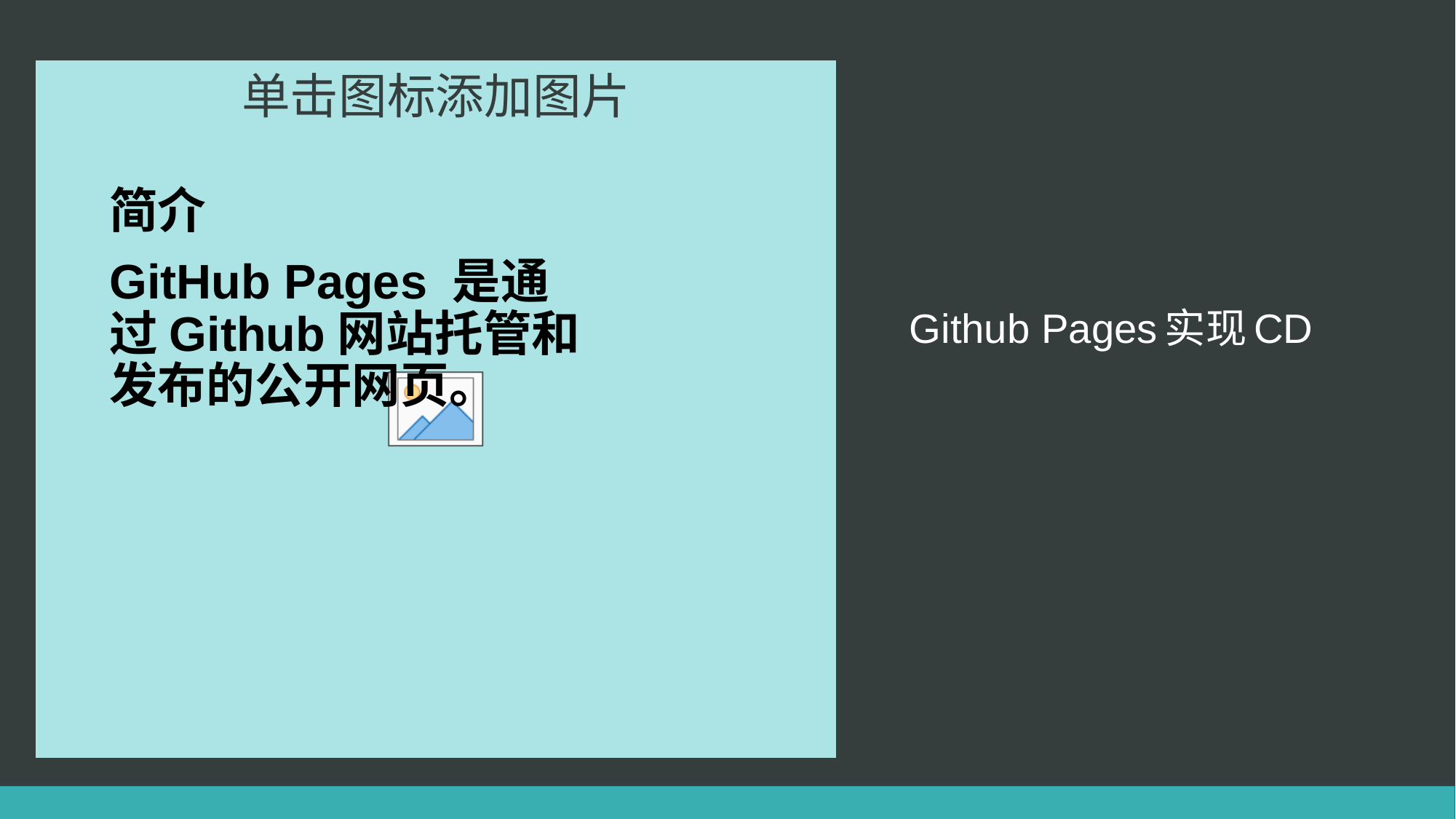

简介
GitHub Pages 是通过Github网站托管和发布的公开网页。
# Github Pages实现CD